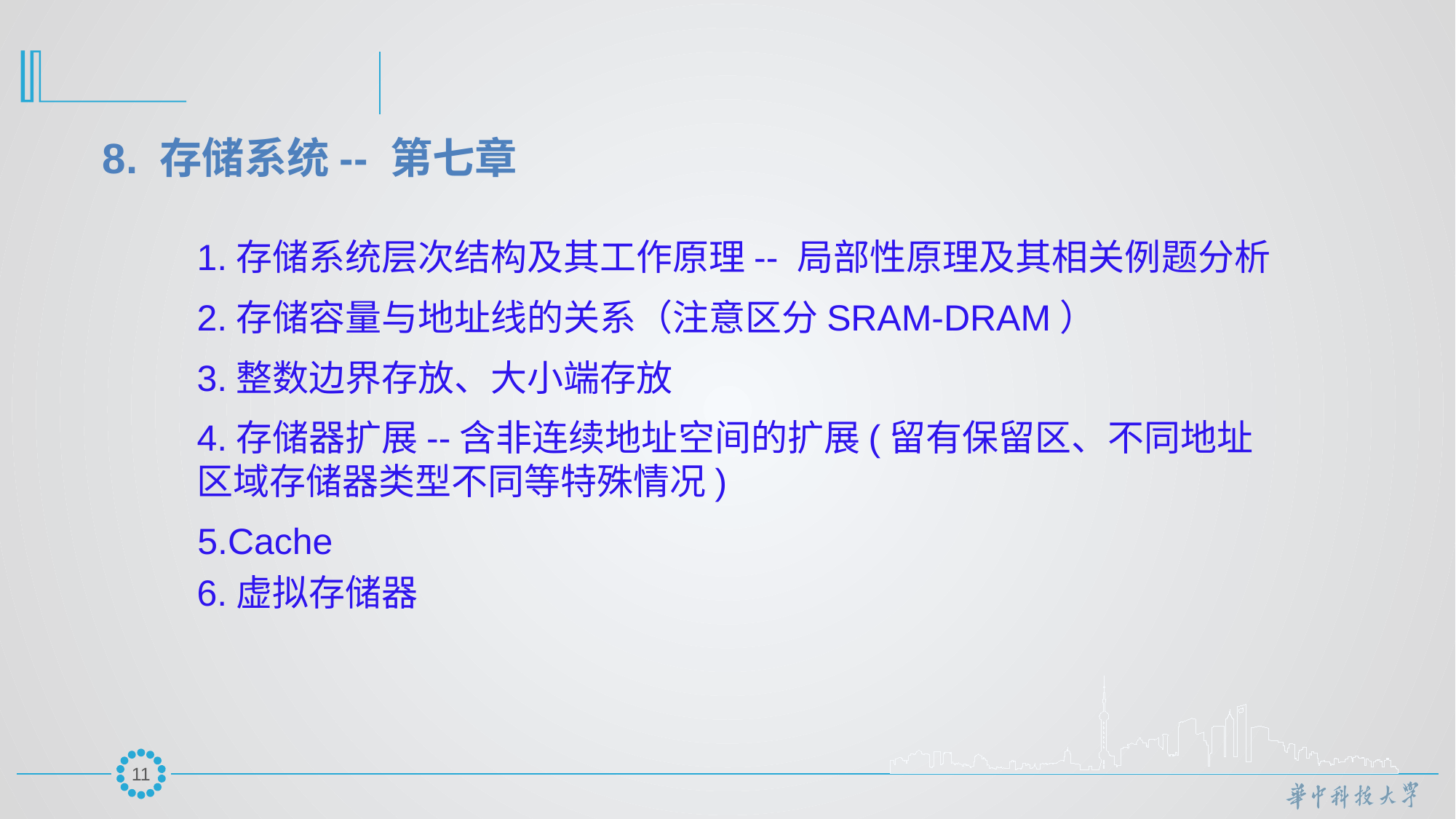

8. 存储系统-- 第七章
1.存储系统层次结构及其工作原理-- 局部性原理及其相关例题分析
2.存储容量与地址线的关系（注意区分SRAM-DRAM）
3.整数边界存放、大小端存放
4.存储器扩展--含非连续地址空间的扩展(留有保留区、不同地址区域存储器类型不同等特殊情况)
5.Cache
6.虚拟存储器
11